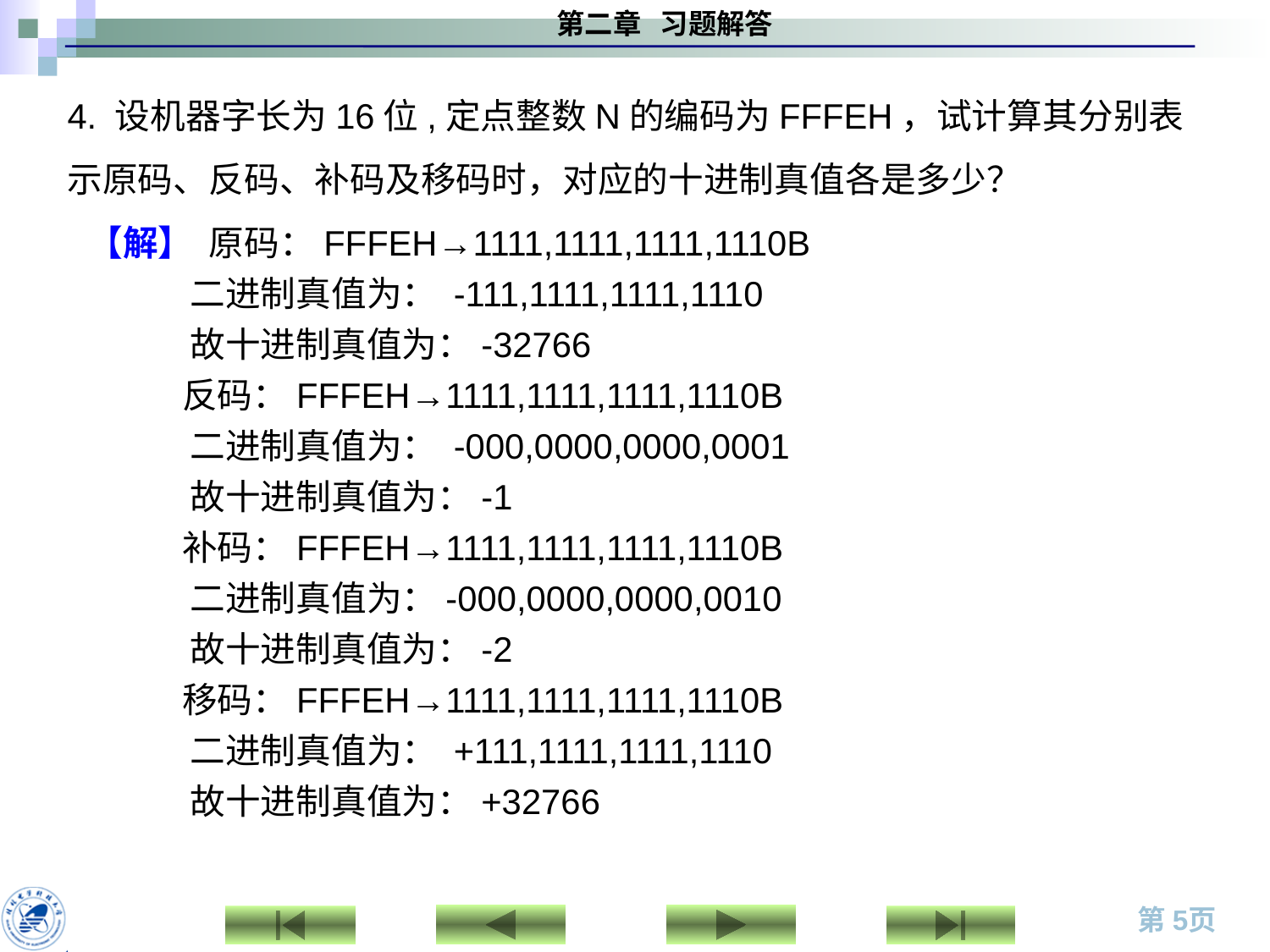

4. 设机器字长为16位,定点整数N的编码为FFFEH，试计算其分别表示原码、反码、补码及移码时，对应的十进制真值各是多少？
【解】  原码：FFFEH→1111,1111,1111,1110B
            二进制真值为： -111,1111,1111,1110
            故十进制真值为：-32766
           反码：FFFEH→1111,1111,1111,1110B
            二进制真值为： -000,0000,0000,0001
            故十进制真值为：-1
           补码：FFFEH→1111,1111,1111,1110B
            二进制真值为：-000,0000,0000,0010
            故十进制真值为：-2
           移码：FFFEH→1111,1111,1111,1110B
            二进制真值为： +111,1111,1111,1110
            故十进制真值为：+32766